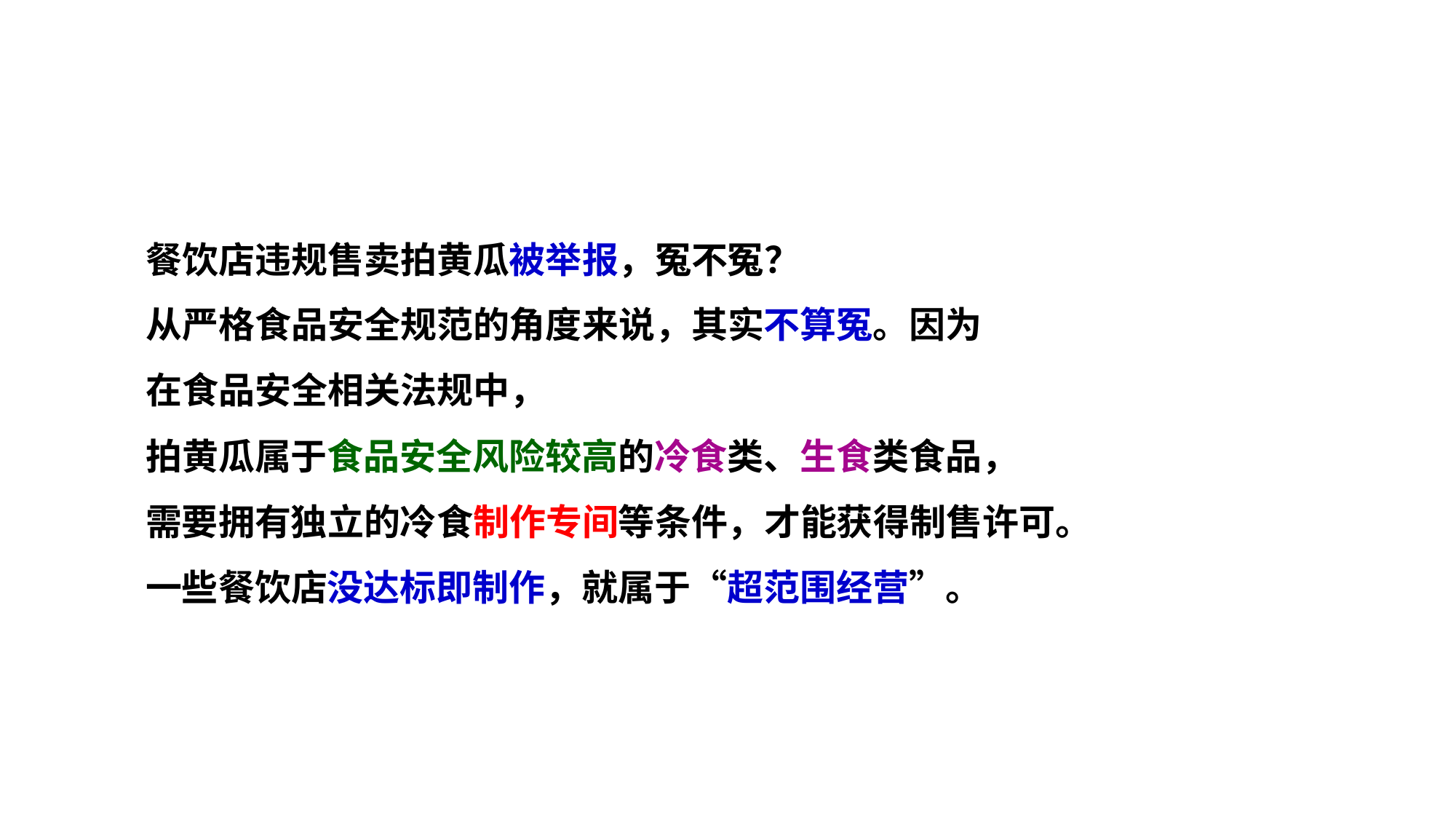

餐饮店违规售卖拍黄瓜被举报，冤不冤？
从严格食品安全规范的角度来说，其实不算冤。因为
在食品安全相关法规中，
拍黄瓜属于食品安全风险较高的冷食类、生食类食品，
需要拥有独立的冷食制作专间等条件，才能获得制售许可。
一些餐饮店没达标即制作，就属于“超范围经营”。